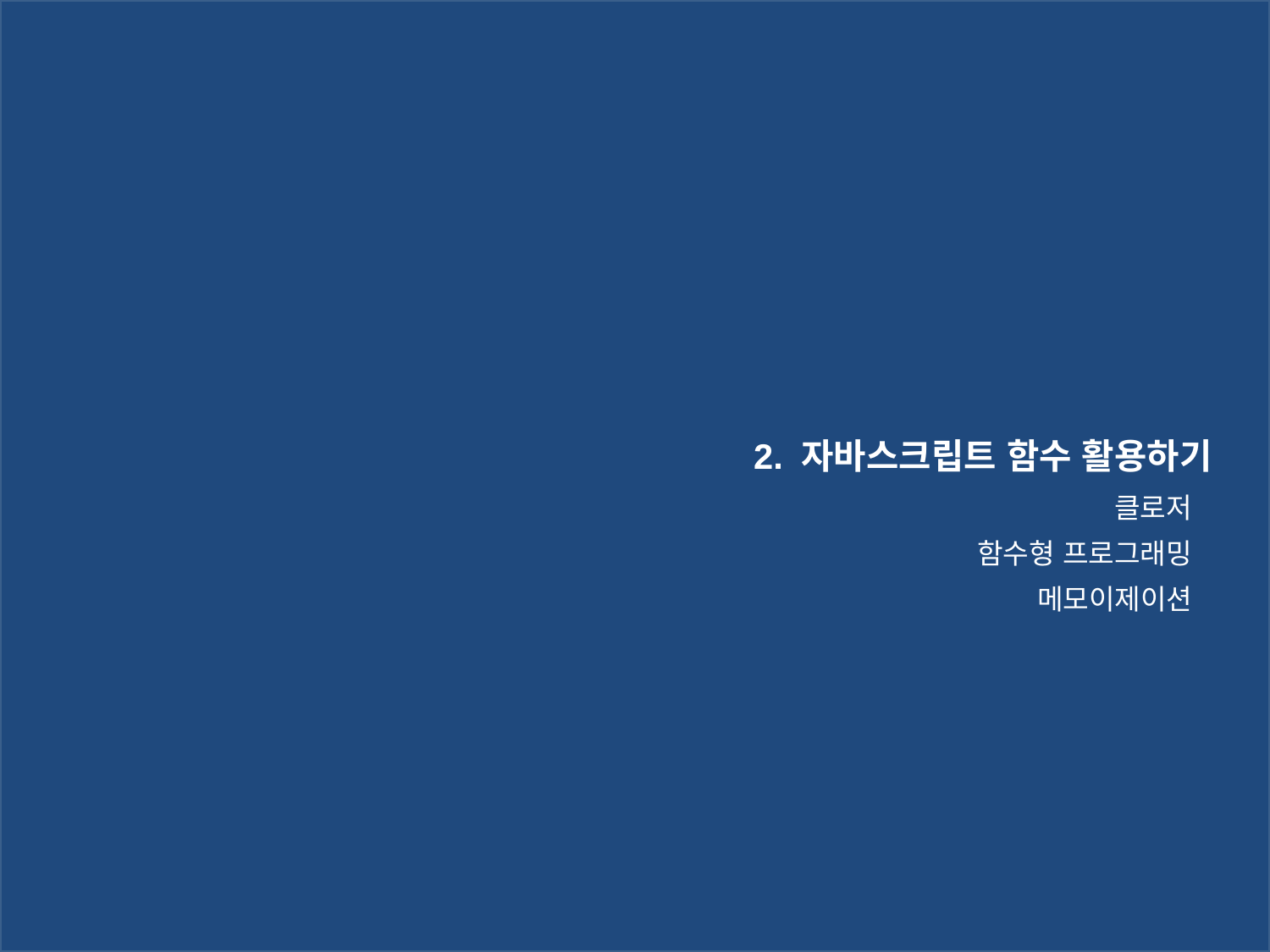

ㅊ
# 2. 자바스크립트 함수 활용하기
클로저

함수형 프로그래밍
메모이제이션